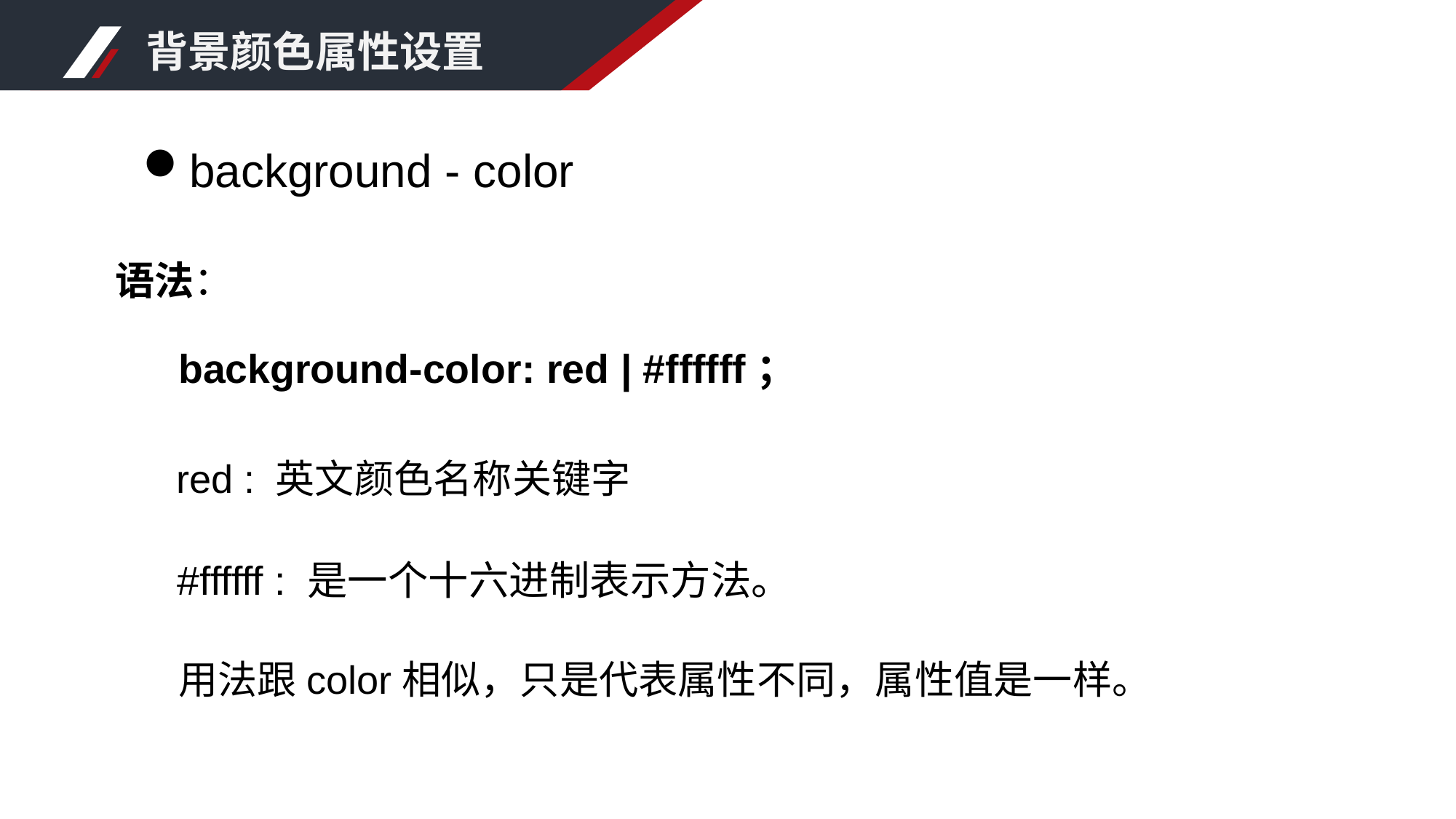

背景颜色属性设置
background - color
语法：
background-color: red | #ffffff；
red : 英文颜色名称关键字
#ffffff : 是一个十六进制表示方法。
用法跟color相似，只是代表属性不同，属性值是一样。